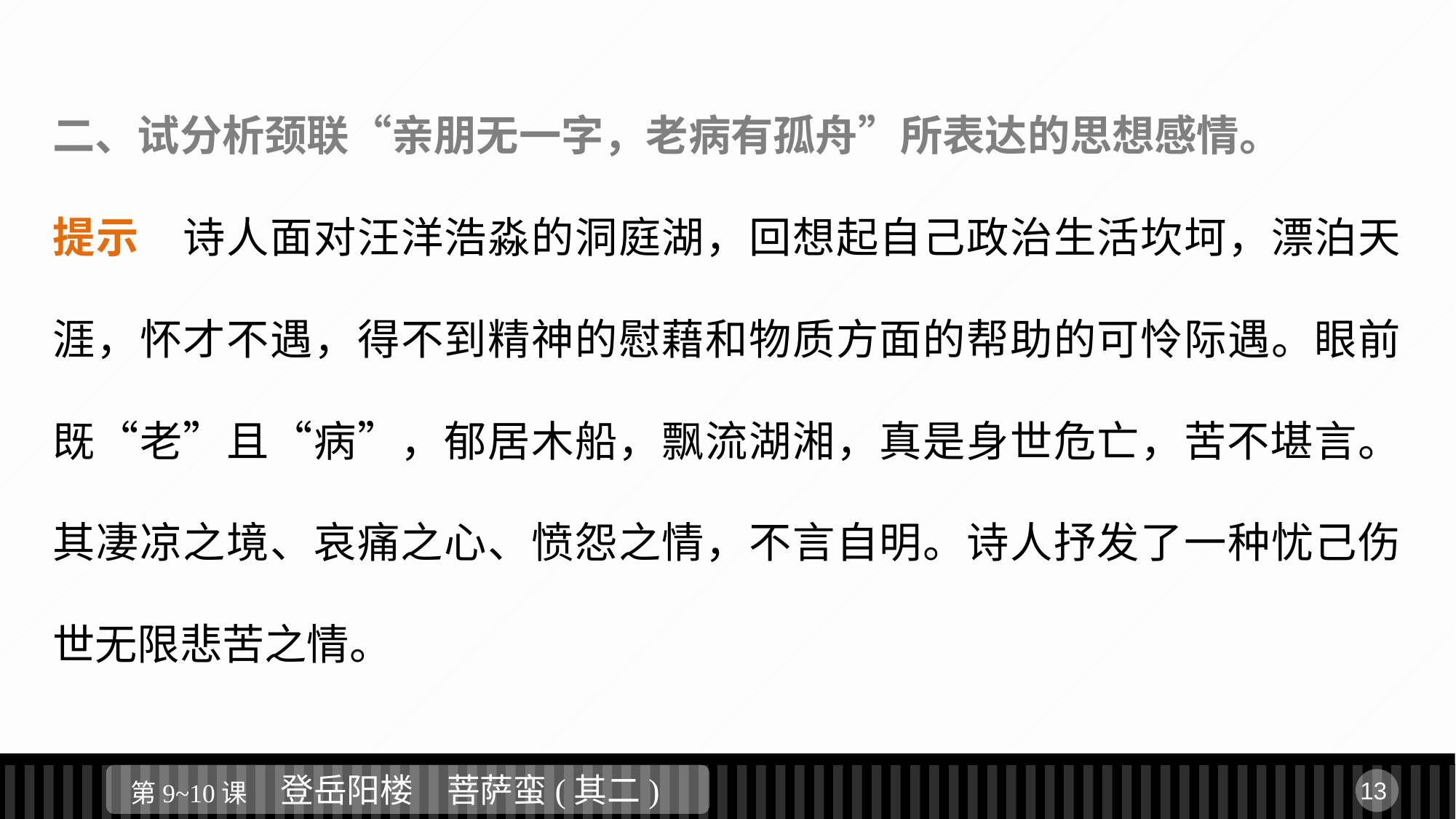

二、试分析颈联“亲朋无一字，老病有孤舟”所表达的思想感情。
提示　诗人面对汪洋浩淼的洞庭湖，回想起自己政治生活坎坷，漂泊天涯，怀才不遇，得不到精神的慰藉和物质方面的帮助的可怜际遇。眼前既“老”且“病”，郁居木船，飘流湖湘，真是身世危亡，苦不堪言。其凄凉之境、哀痛之心、愤怨之情，不言自明。诗人抒发了一种忧己伤世无限悲苦之情。